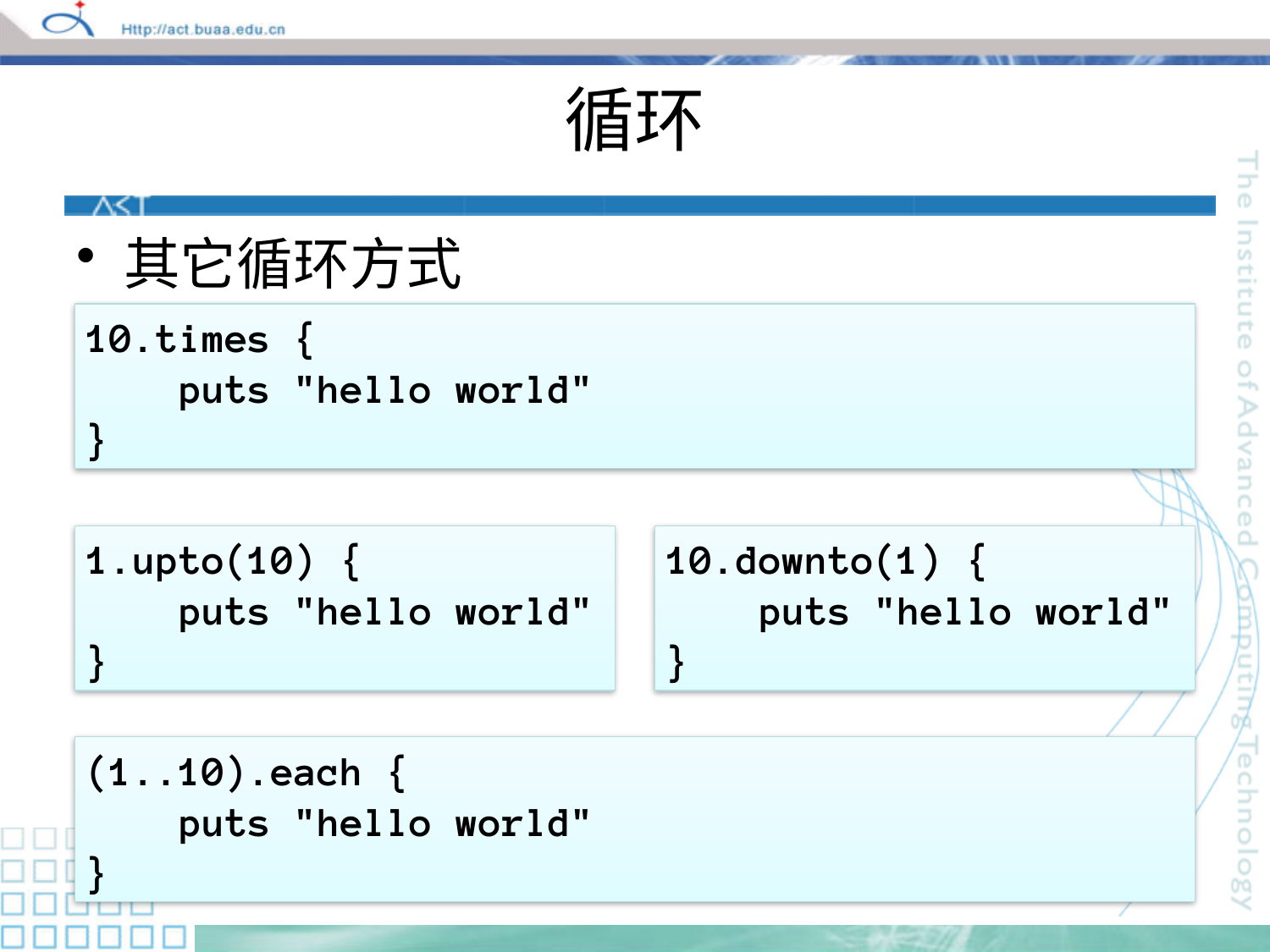

# 循环
其它循环方式
10.times {
    puts "hello world"
}
1.upto(10) {
    puts "hello world"
}
10.downto(1) {
    puts "hello world"
}
(1..10).each {
    puts "hello world"
}